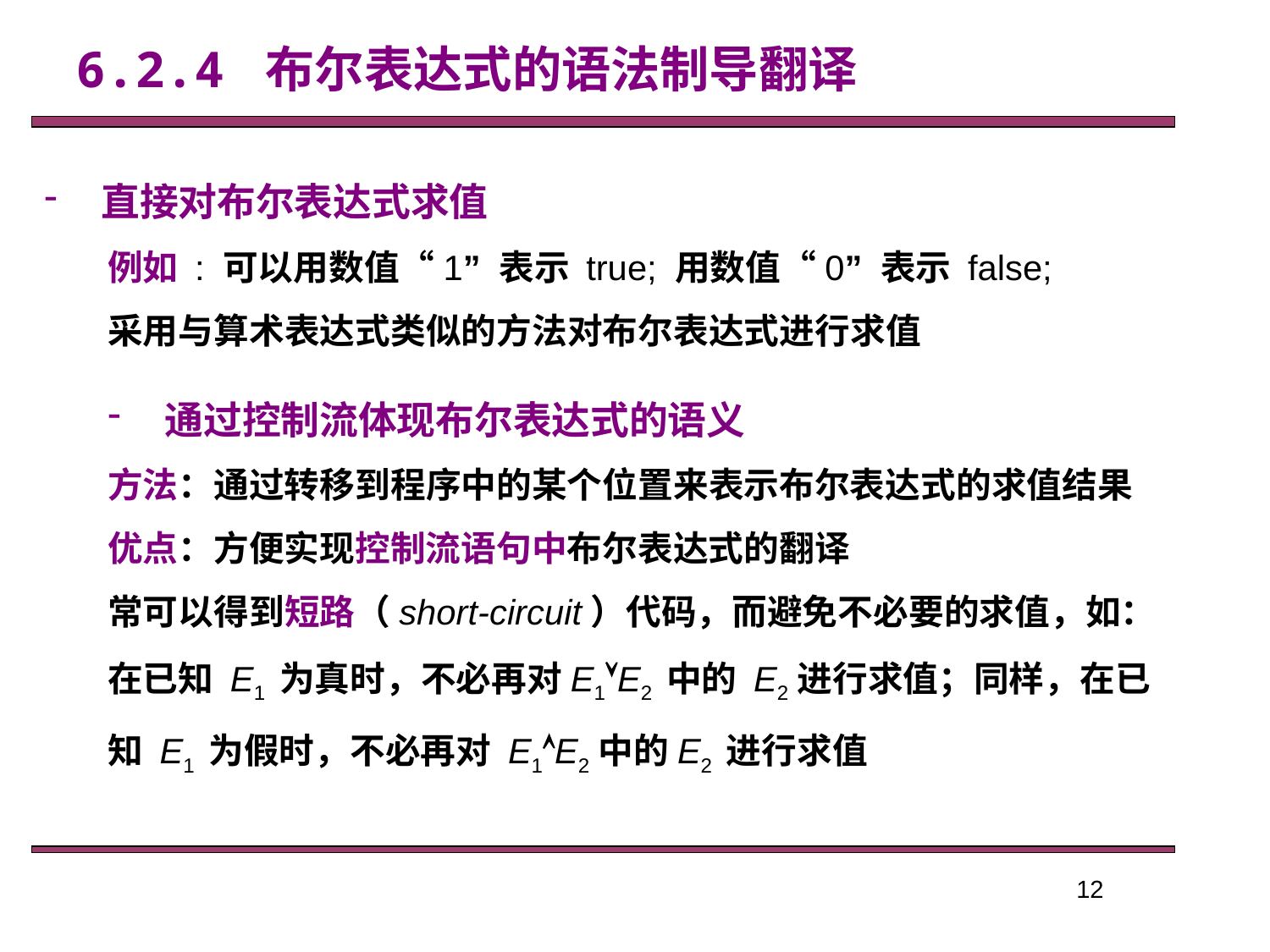

6.2.4 布尔表达式的语法制导翻译
  直接对布尔表达式求值
例如 : 可以用数值“1” 表示 true; 用数值“0” 表示 false;
采用与算术表达式类似的方法对布尔表达式进行求值
  通过控制流体现布尔表达式的语义
方法：通过转移到程序中的某个位置来表示布尔表达式的求值结果
优点：方便实现控制流语句中布尔表达式的翻译
常可以得到短路（short-circuit）代码，而避免不必要的求值，如：在已知 E1 为真时，不必再对E1∨E2 中的 E2进行求值；同样，在已知 E1 为假时，不必再对 E1∧E2中的E2 进行求值
12